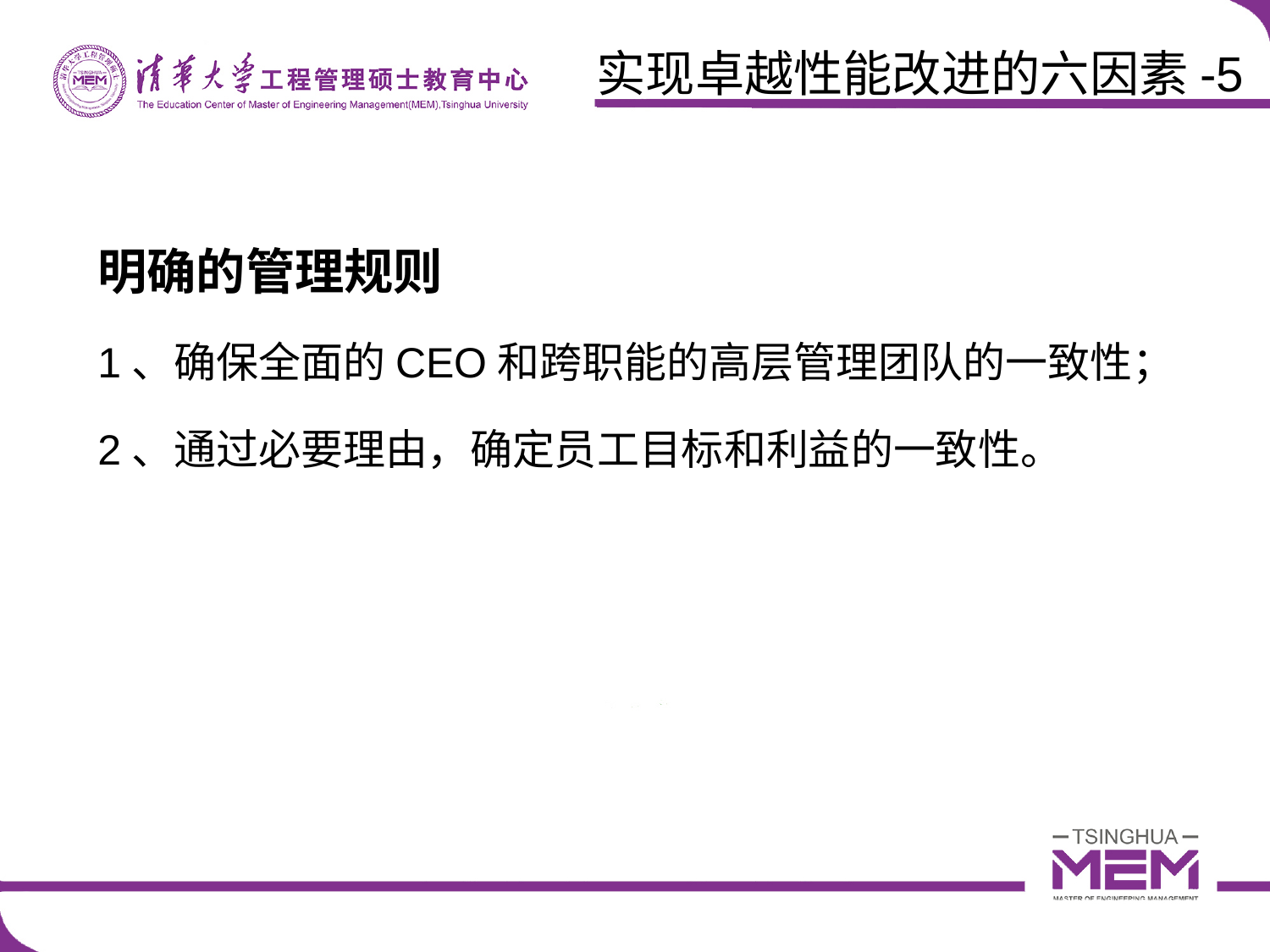

实现卓越性能改进的六因素-5
明确的管理规则
1、确保全面的CEO和跨职能的高层管理团队的一致性；
2、通过必要理由，确定员工目标和利益的一致性。